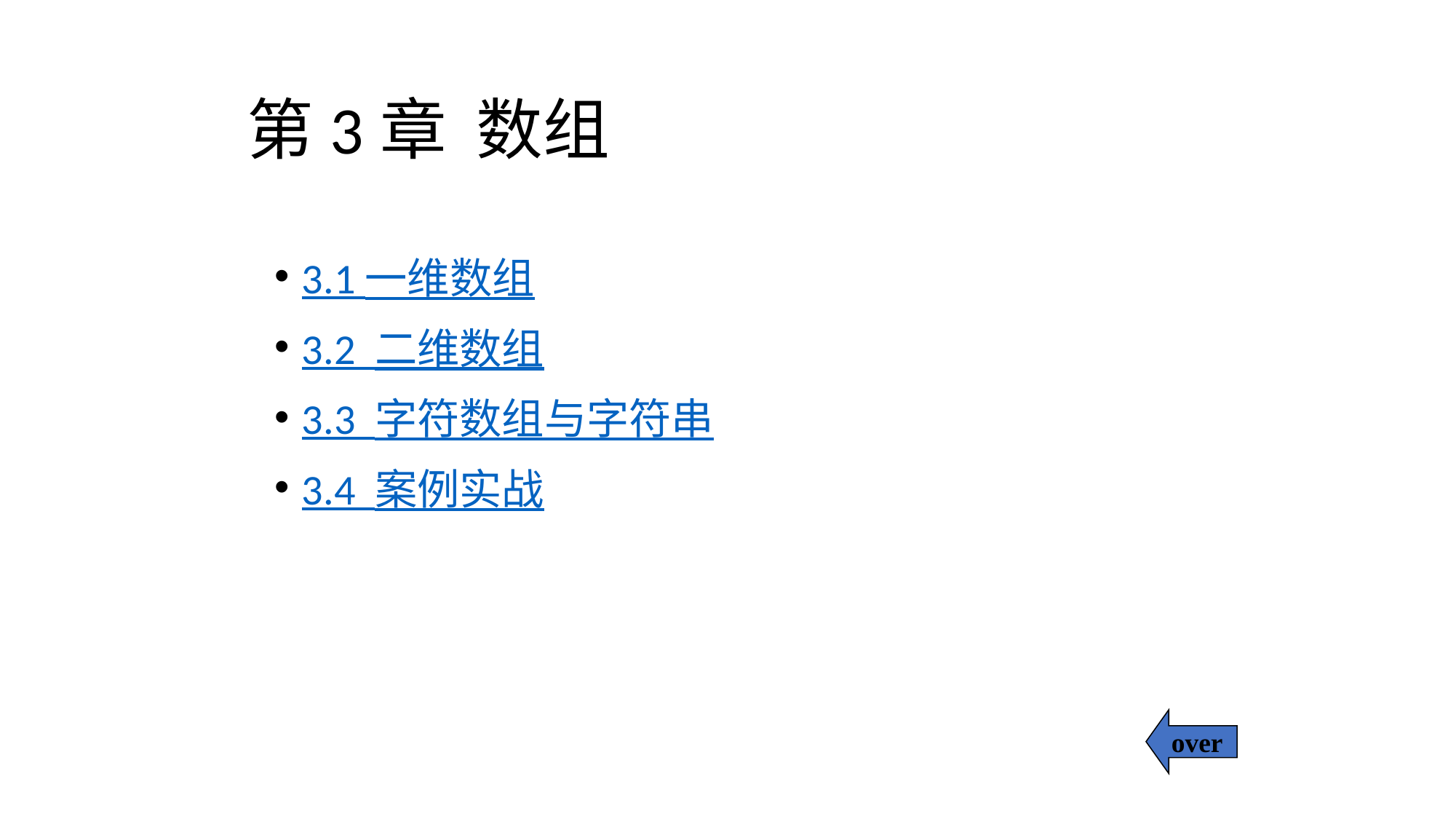

# 第3章  数组
3.1 一维数组
3.2  二维数组
3.3  字符数组与字符串
3.4  案例实战
over